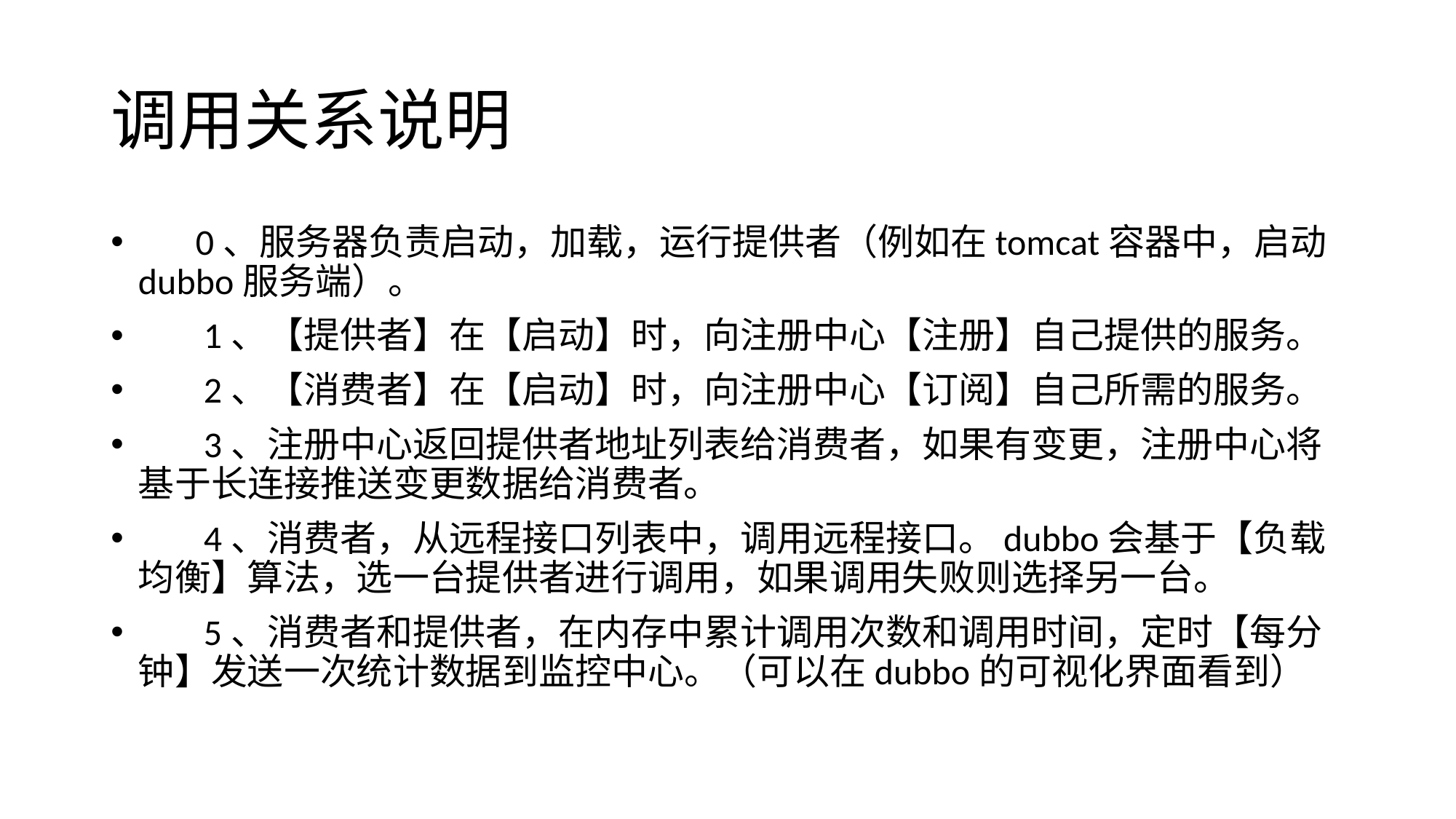

# 调用关系说明
       0、服务器负责启动，加载，运行提供者（例如在tomcat容器中，启动dubbo服务端）。
        1、【提供者】在【启动】时，向注册中心【注册】自己提供的服务。
        2、【消费者】在【启动】时，向注册中心【订阅】自己所需的服务。
        3、注册中心返回提供者地址列表给消费者，如果有变更，注册中心将基于长连接推送变更数据给消费者。
        4、消费者，从远程接口列表中，调用远程接口。dubbo会基于【负载均衡】算法，选一台提供者进行调用，如果调用失败则选择另一台。
        5、消费者和提供者，在内存中累计调用次数和调用时间，定时【每分钟】发送一次统计数据到监控中心。（可以在dubbo的可视化界面看到）